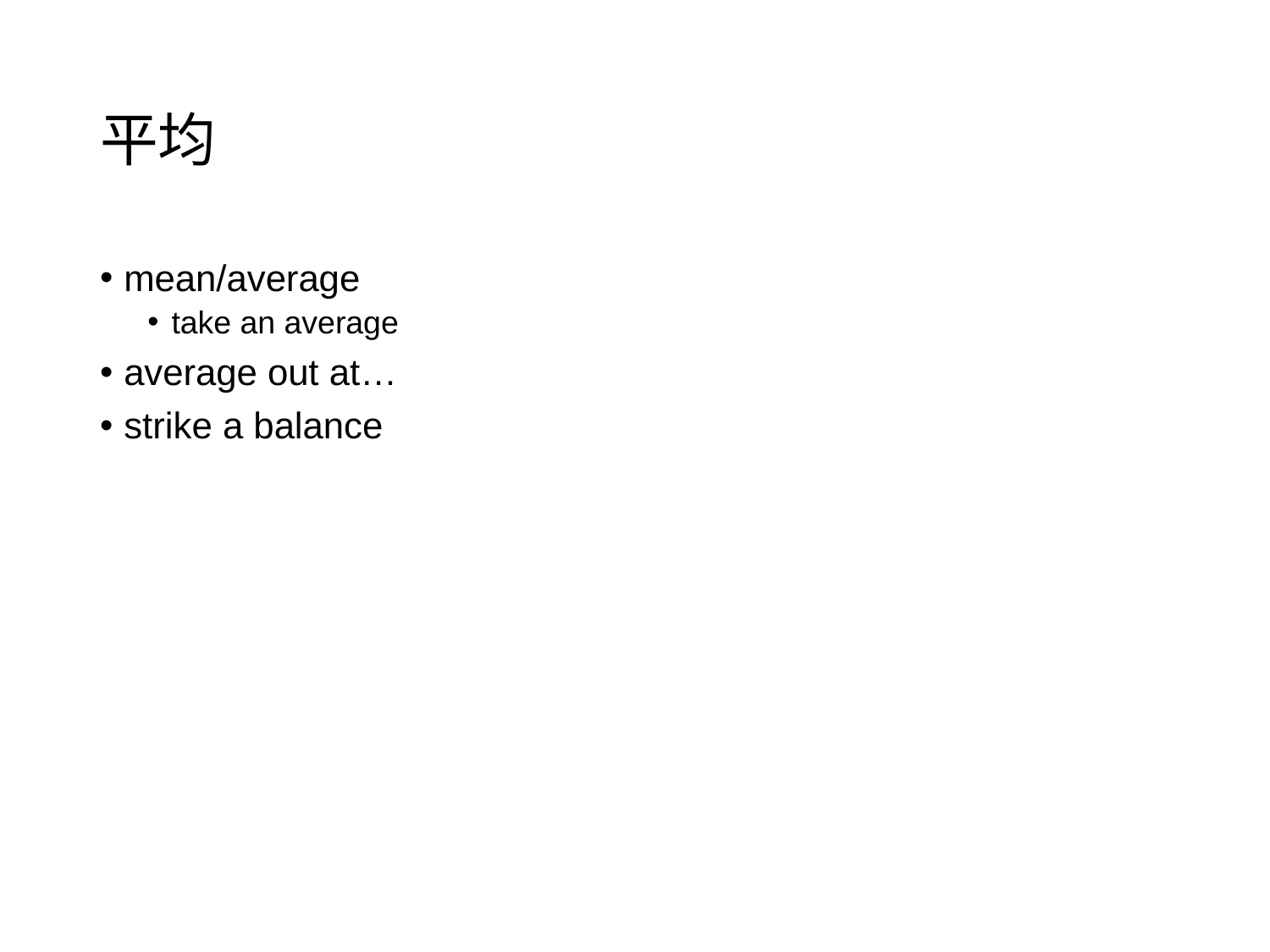

# 平均
mean/average
take an average
average out at…
strike a balance